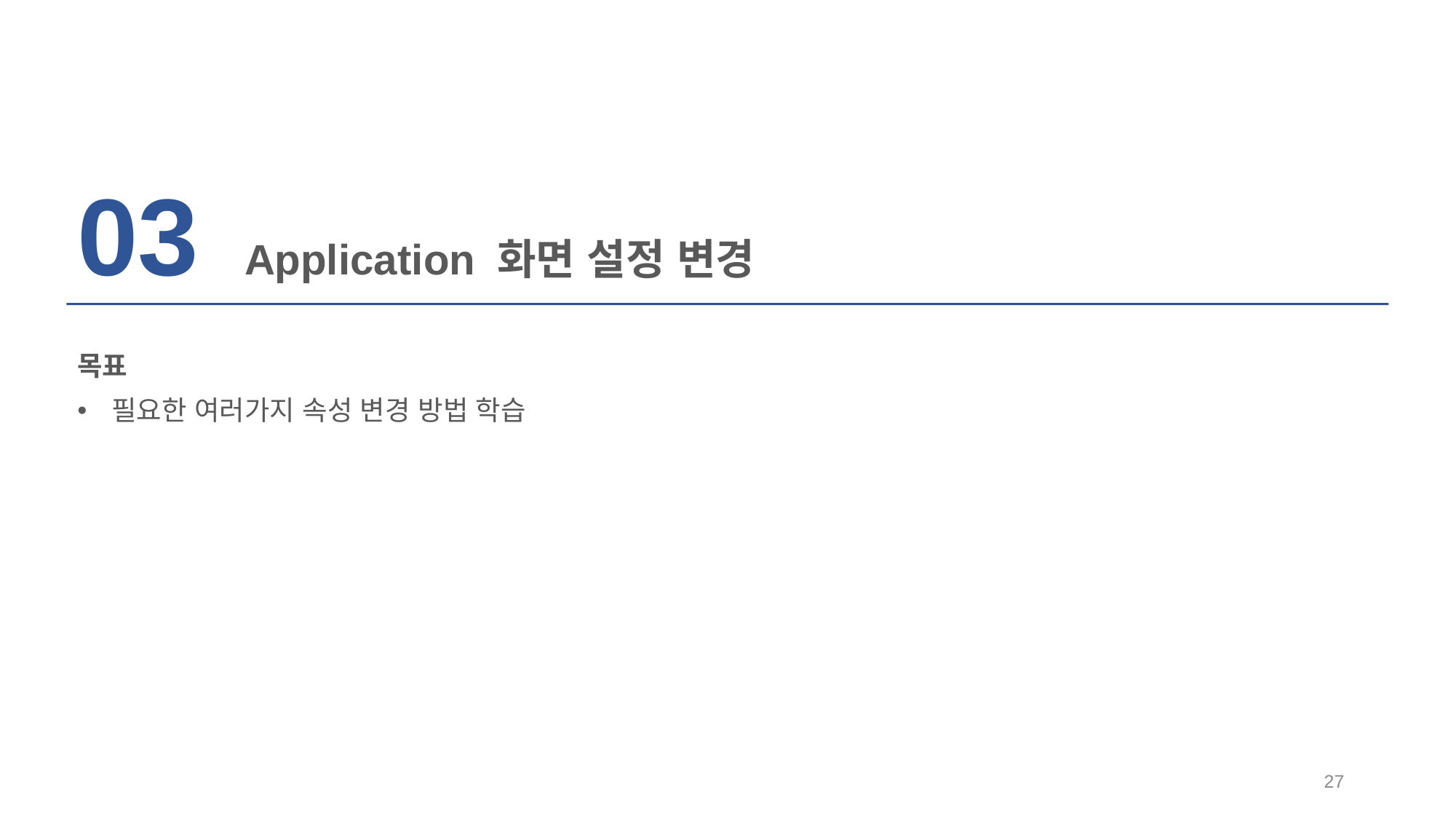

03
Application 화면 설정 변경
목표
필요한 여러가지 속성 변경 방법 학습
27